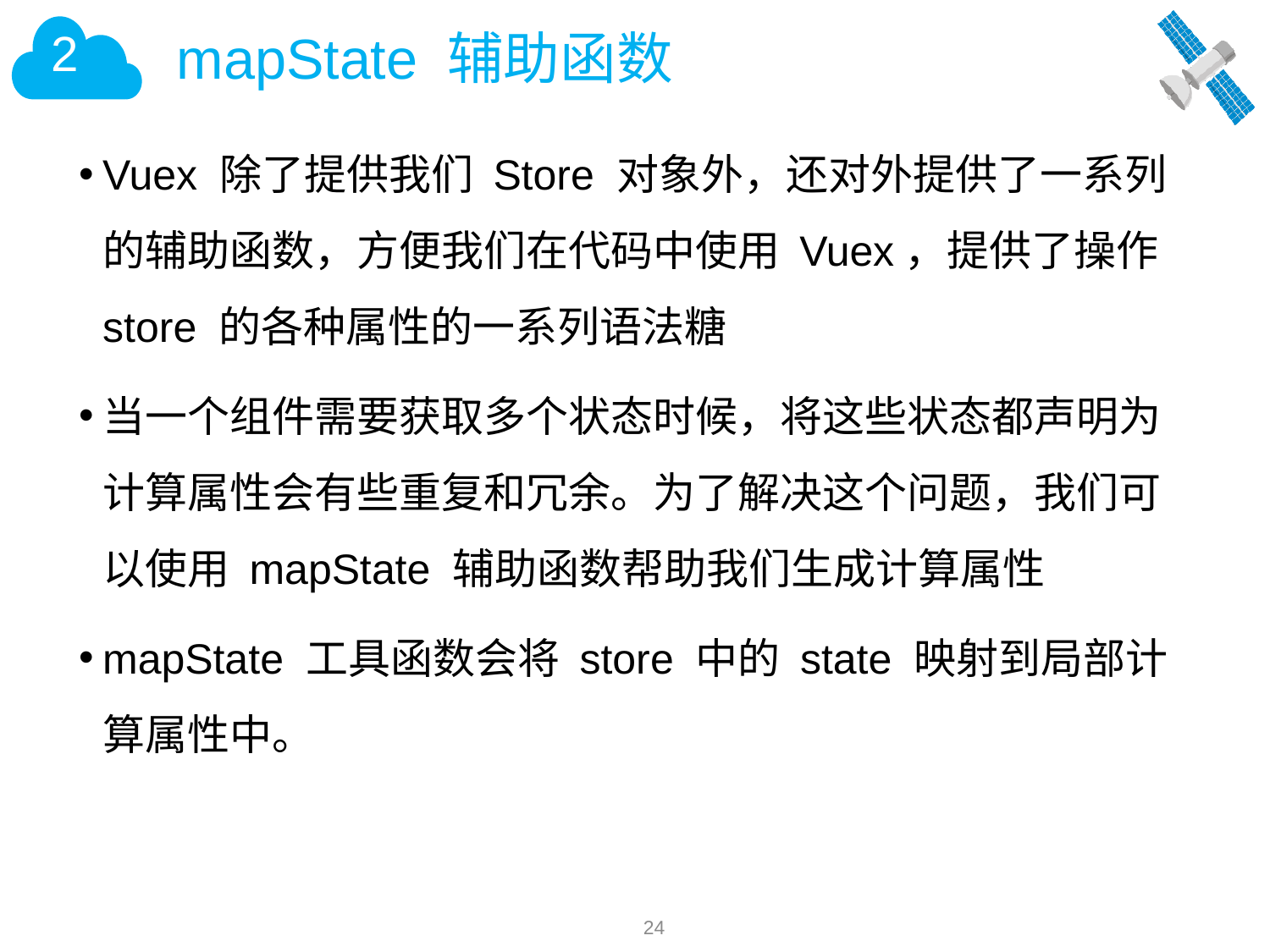

# mapState 辅助函数
Vuex 除了提供我们 Store 对象外，还对外提供了一系列的辅助函数，方便我们在代码中使用 Vuex，提供了操作 store 的各种属性的一系列语法糖
当一个组件需要获取多个状态时候，将这些状态都声明为计算属性会有些重复和冗余。为了解决这个问题，我们可以使用 mapState 辅助函数帮助我们生成计算属性
mapState 工具函数会将 store 中的 state 映射到局部计算属性中。
24